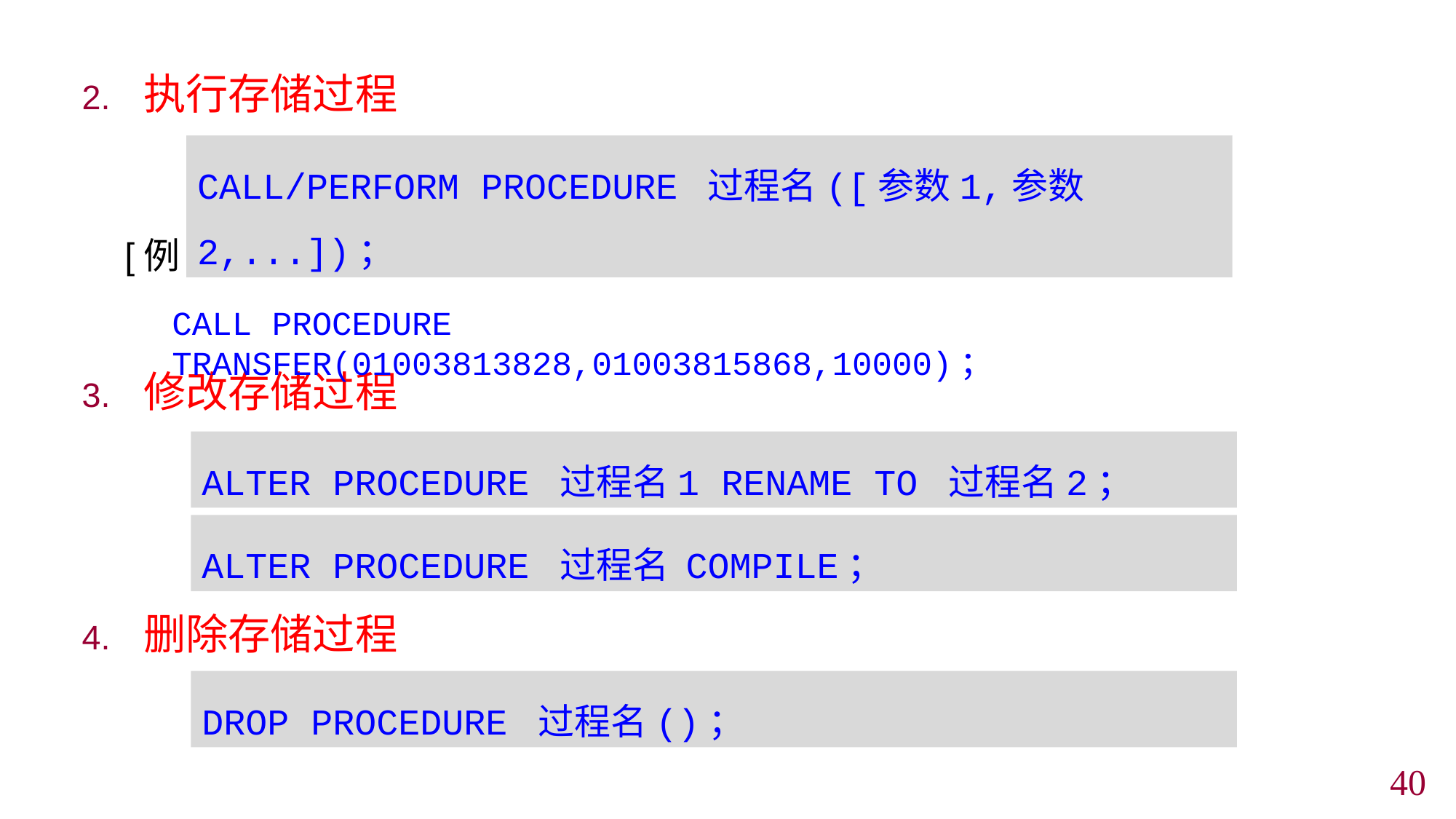

执行存储过程

[例8.10] 从账户01003815868转10000元到01003813828账户中

修改存储过程

删除存储过程
CALL/PERFORM PROCEDURE 过程名([参数1,参数2,...])；
CALL PROCEDURE TRANSFER(01003813828,01003815868,10000)；
ALTER PROCEDURE 过程名1 RENAME TO 过程名2；
ALTER PROCEDURE 过程名 COMPILE；
DROP PROCEDURE 过程名()；
40